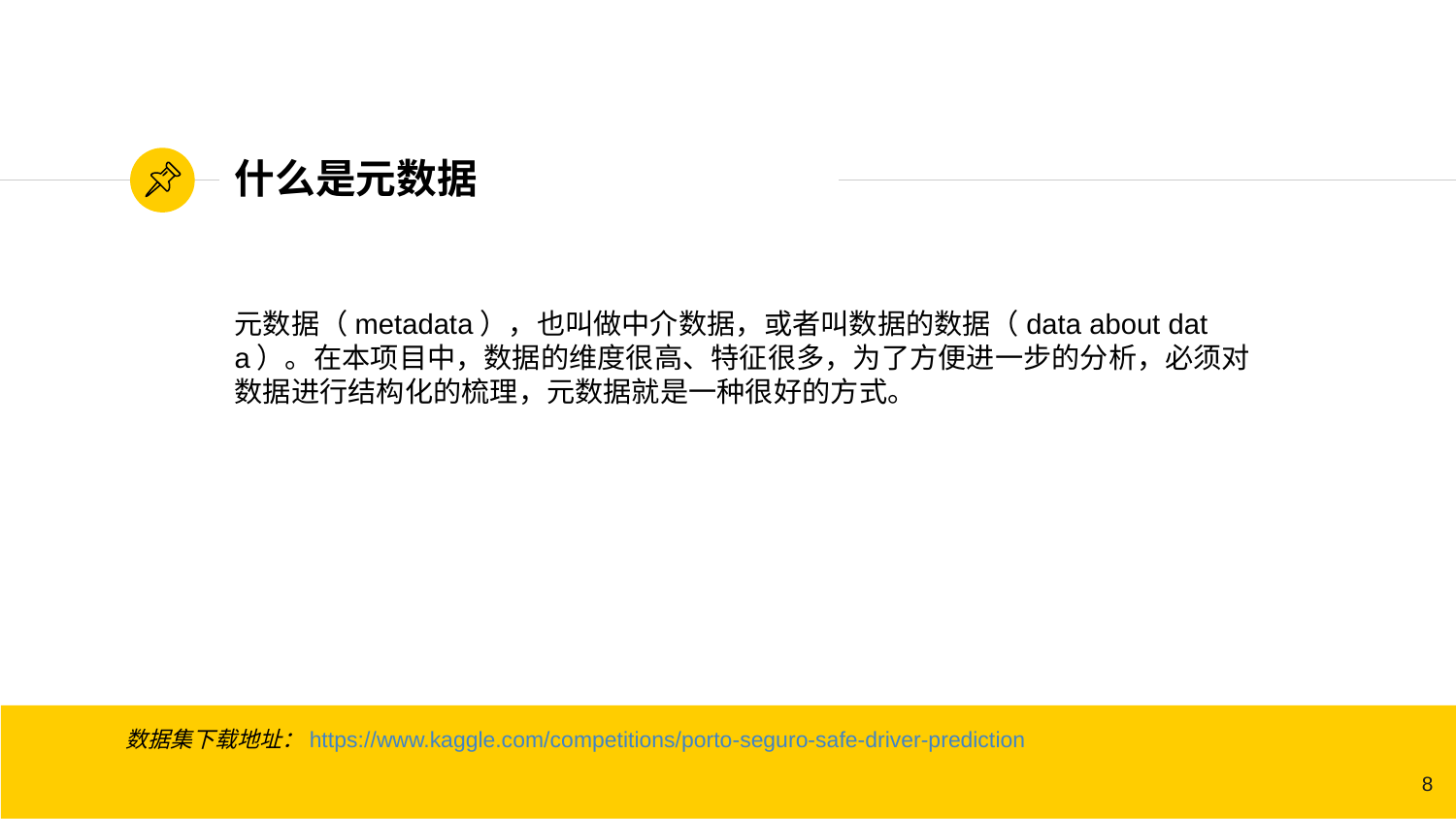

# 什么是元数据

元数据（metadata），也叫做中介数据，或者叫数据的数据（data about data）。在本项目中，数据的维度很高、特征很多，为了方便进一步的分析，必须对数据进行结构化的梳理，元数据就是一种很好的方式。

数据集下载地址：https://www.kaggle.com/competitions/porto-seguro-safe-driver-prediction

8